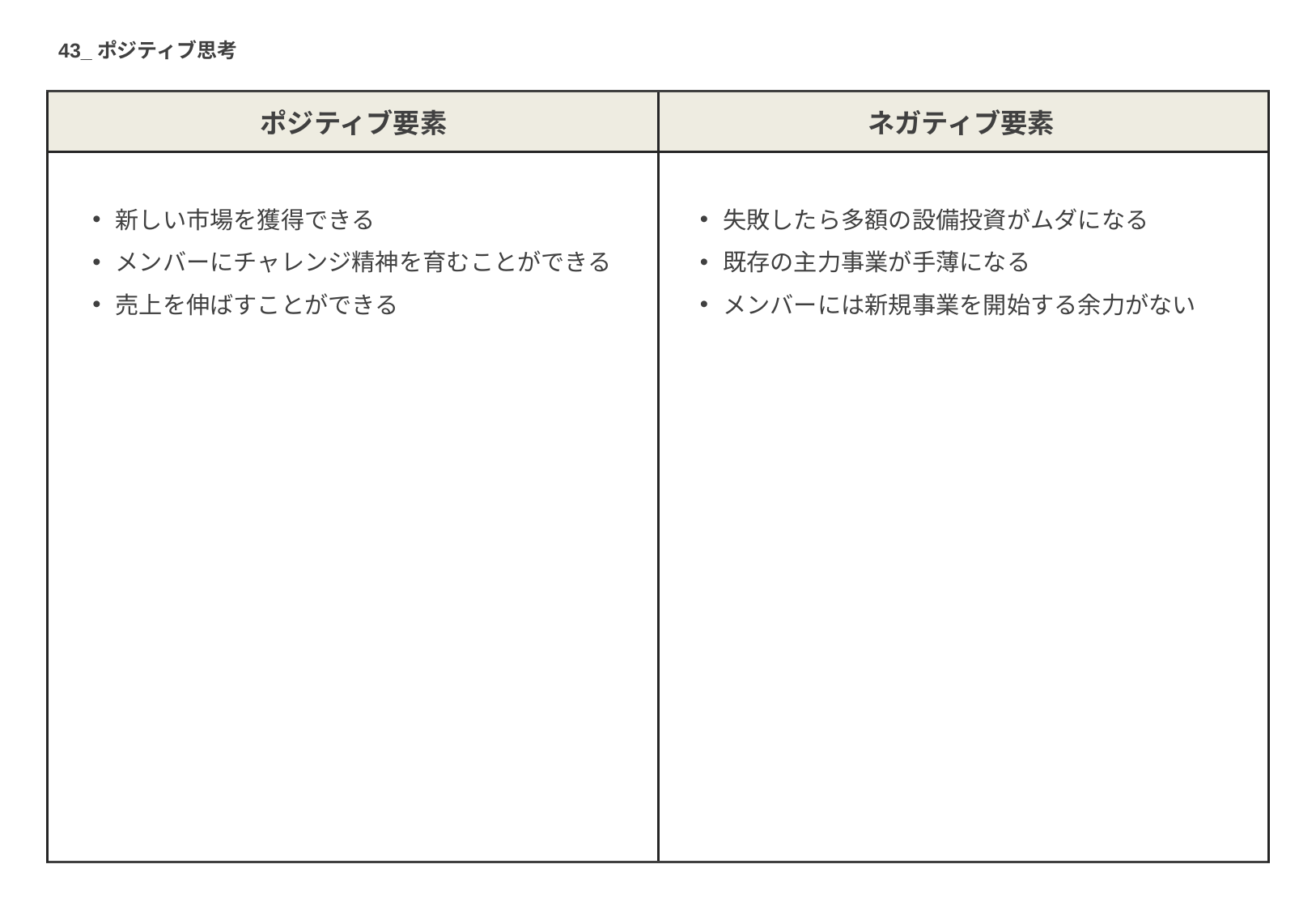

43_ポジティブ思考

ポジティブ要素
ネガティブ要素
新しい市場を獲得できる
メンバーにチャレンジ精神を育むことができる
売上を伸ばすことができる
失敗したら多額の設備投資がムダになる
既存の主力事業が手薄になる
メンバーには新規事業を開始する余力がない